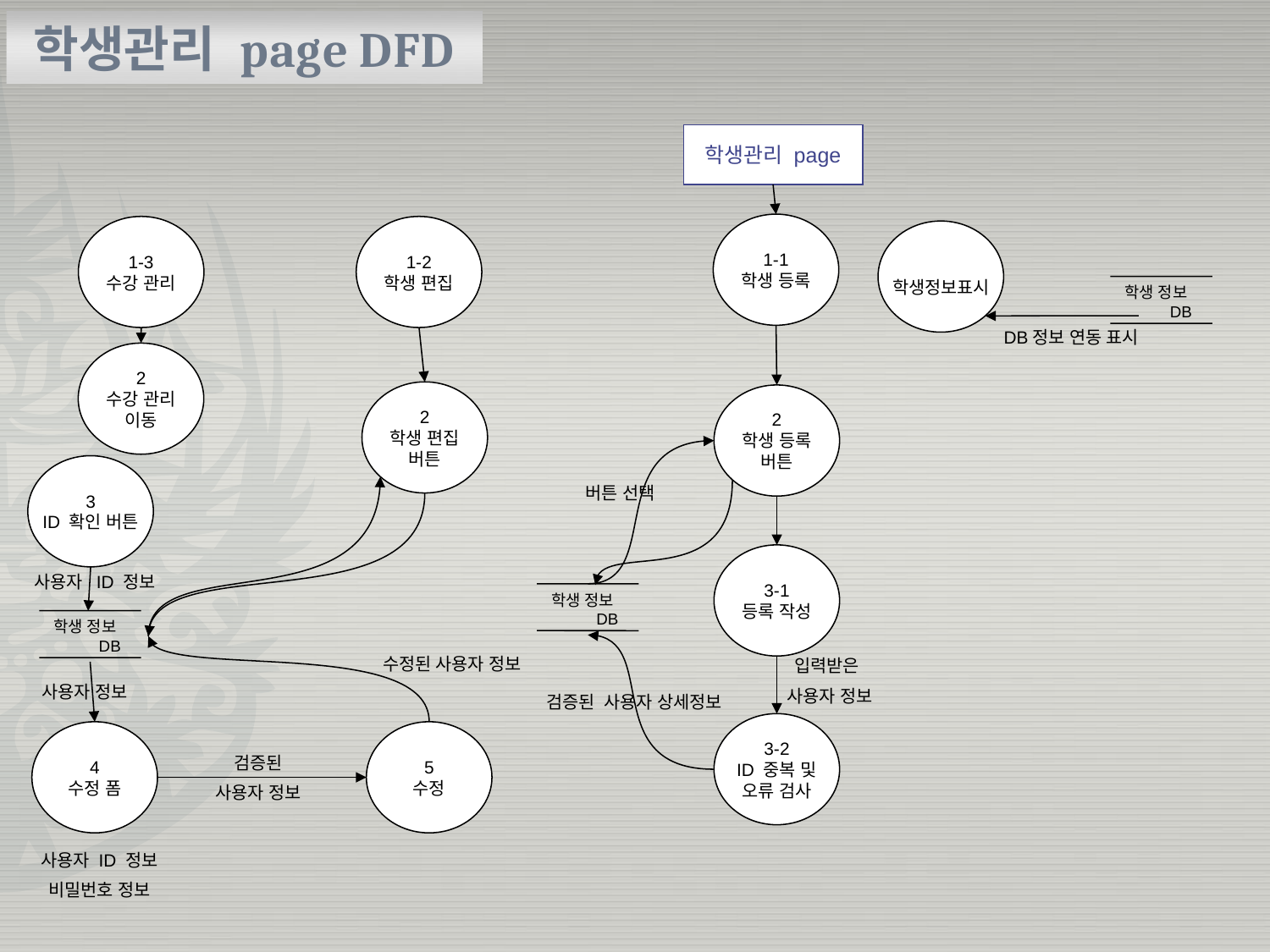

학생관리 page DFD
학생관리 page
1-1
학생 등록
1-3
수강 관리
1-2
학생 편집

학생정보표시
 학생 정보             DB

DB정보 연동 표시
2
수강 관리
이동
2
학생 편집
버튼
2
학생 등록
버튼
3
ID 확인 버튼
버튼 선택
3-1
등록 작성
사용자  ID 정보
 학생 정보             DB

 학생 정보             DB

수정된 사용자 정보
입력받은
사용자 정보
사용자 정보
검증된  사용자 상세정보
3-2
ID 중복 및
오류 검사
4
수정 폼
5
수정
검증된
사용자 정보
사용자 ID 정보
비밀번호 정보